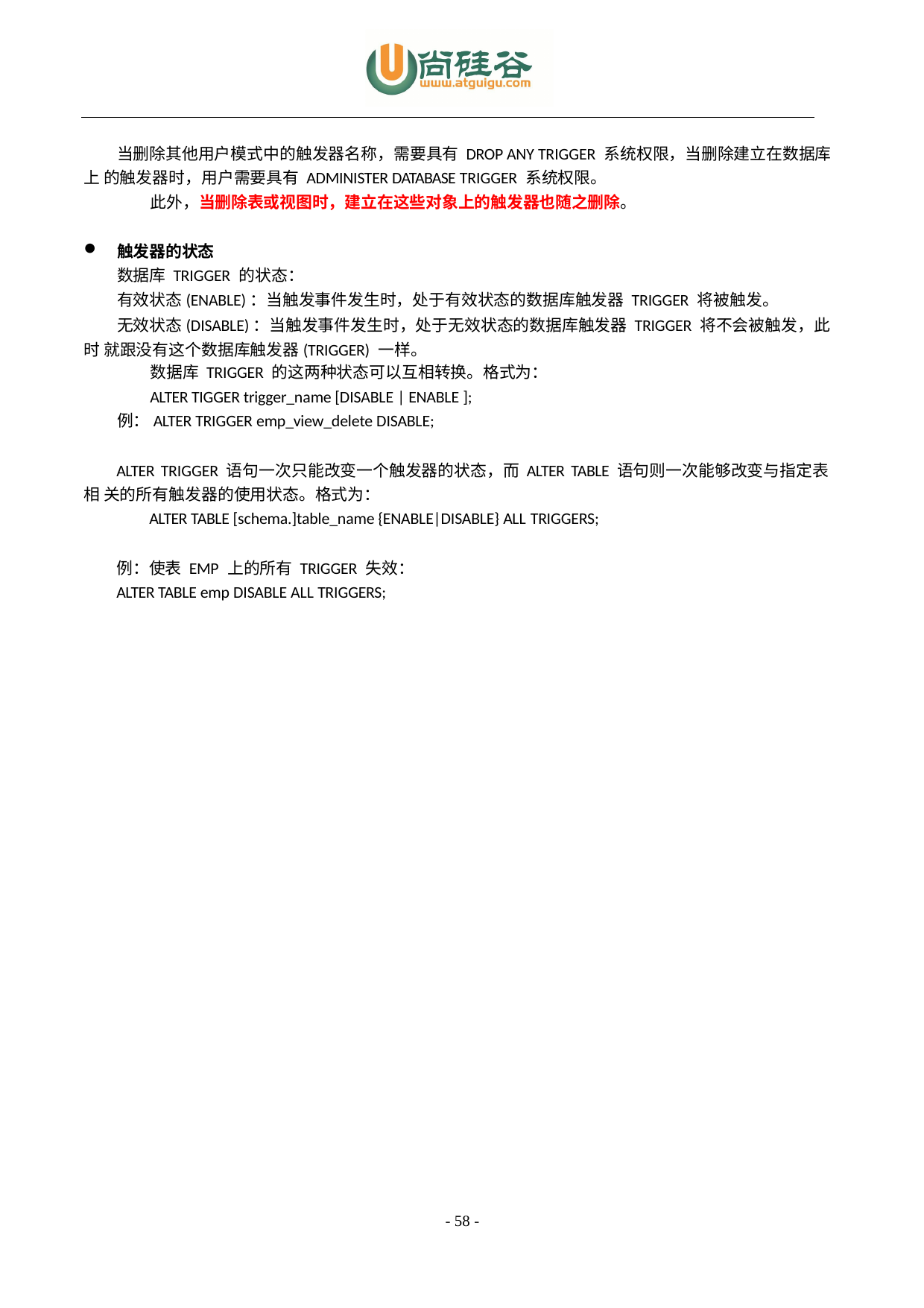

当删除其他用户模式中的触发器名称，需要具有 DROP ANY TRIGGER 系统权限，当删除建立在数据库上 的触发器时，用户需要具有 ADMINISTER DATABASE TRIGGER 系统权限。
此外，当删除表或视图时，建立在这些对象上的触发器也随之删除。

触发器的状态
数据库 TRIGGER 的状态：
有效状态(ENABLE)：当触发事件发生时，处于有效状态的数据库触发器 TRIGGER 将被触发。
无效状态(DISABLE)：当触发事件发生时，处于无效状态的数据库触发器 TRIGGER 将不会被触发，此时 就跟没有这个数据库触发器(TRIGGER) 一样。
数据库 TRIGGER 的这两种状态可以互相转换。格式为：
ALTER TIGGER trigger_name [DISABLE | ENABLE ];
例：ALTER TRIGGER emp_view_delete DISABLE;

ALTER TRIGGER 语句一次只能改变一个触发器的状态，而 ALTER TABLE 语句则一次能够改变与指定表相 关的所有触发器的使用状态。格式为：
ALTER TABLE [schema.]table_name {ENABLE|DISABLE} ALL TRIGGERS;

例：使表 EMP 上的所有 TRIGGER 失效：
ALTER TABLE emp DISABLE ALL TRIGGERS;
- 58 -